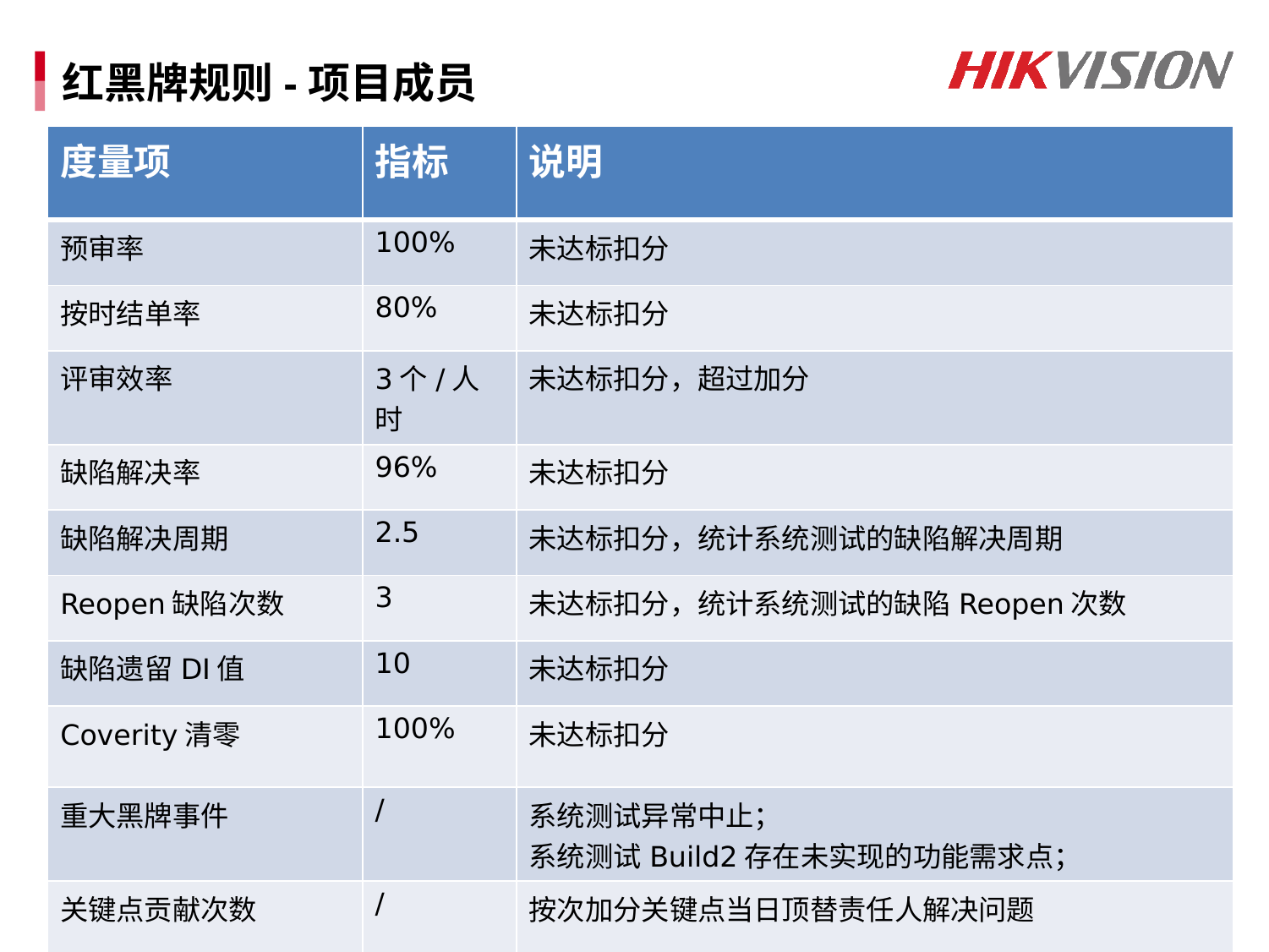

# 红黑牌规则-项目成员
| 度量项 | 指标 | 说明 |
| --- | --- | --- |
| 预审率 | 100% | 未达标扣分 |
| 按时结单率 | 80% | 未达标扣分 |
| 评审效率 | 3个/人时 | 未达标扣分，超过加分 |
| 缺陷解决率 | 96% | 未达标扣分 |
| 缺陷解决周期 | 2.5 | 未达标扣分，统计系统测试的缺陷解决周期 |
| Reopen缺陷次数 | 3 | 未达标扣分，统计系统测试的缺陷Reopen次数 |
| 缺陷遗留DI值 | 10 | 未达标扣分 |
| Coverity清零 | 100% | 未达标扣分 |
| 重大黑牌事件 | / | 系统测试异常中止； 系统测试Build2存在未实现的功能需求点； |
| 关键点贡献次数 | / | 按次加分关键点当日顶替责任人解决问题 |